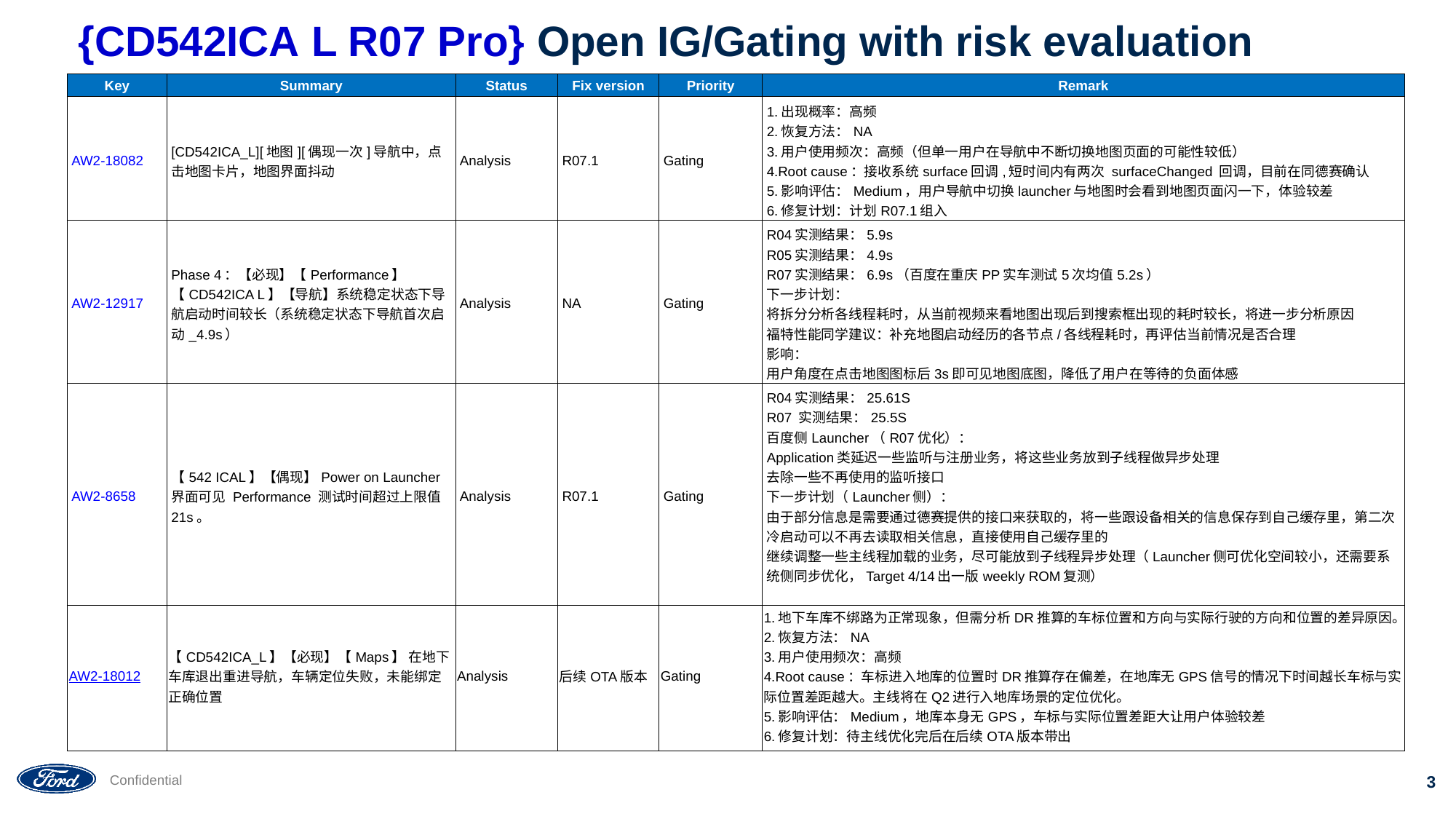

# {CD542ICA L R07 Pro} Open IG/Gating with risk evaluation
| Key | Summary | Status | Fix version | Priority | Remark |
| --- | --- | --- | --- | --- | --- |
| AW2-18082 | [CD542ICA\_L][地图][偶现一次]导航中，点击地图卡片，地图界面抖动 | Analysis | R07.1 | Gating | 1.出现概率：高频 2.恢复方法：NA 3.用户使用频次：高频（但单一用户在导航中不断切换地图页面的可能性较低） 4.Root cause：接收系统surface回调,短时间内有两次 surfaceChanged 回调，目前在同德赛确认 5.影响评估：Medium，用户导航中切换launcher与地图时会看到地图页面闪一下，体验较差 6.修复计划：计划R07.1组入 |
| AW2-12917 | Phase 4：【必现】【Performance】【CD542ICA L】【导航】系统稳定状态下导航启动时间较长（系统稳定状态下导航首次启动\_4.9s） | Analysis | NA | Gating | R04实测结果：5.9s R05实测结果：4.9s R07实测结果：6.9s（百度在重庆PP实车测试5次均值5.2s） 下一步计划： 将拆分分析各线程耗时，从当前视频来看地图出现后到搜索框出现的耗时较长，将进一步分析原因 福特性能同学建议：补充地图启动经历的各节点/各线程耗时，再评估当前情况是否合理 影响： 用户角度在点击地图图标后3s即可见地图底图，降低了用户在等待的负面体感 |
| AW2-8658 | 【542 ICAL】【偶现】Power on Launcher界面可见 Performance 测试时间超过上限值21s。 | Analysis | R07.1 | Gating | R04实测结果：25.61S R07 实测结果：25.5S 百度侧Launcher（R07优化）： Application类延迟一些监听与注册业务，将这些业务放到子线程做异步处理 去除一些不再使用的监听接口 下一步计划（Launcher侧）： 由于部分信息是需要通过德赛提供的接口来获取的，将一些跟设备相关的信息保存到自己缓存里，第二次冷启动可以不再去读取相关信息，直接使用自己缓存里的 继续调整一些主线程加载的业务，尽可能放到子线程异步处理（Launcher侧可优化空间较小，还需要系统侧同步优化，Target 4/14出一版weekly ROM复测） |
| AW2-18012 | 【CD542ICA\_L】【必现】【Maps】 在地下车库退出重进导航，车辆定位失败，未能绑定正确位置 | Analysis | 后续OTA版本 | Gating | 1.地下车库不绑路为正常现象，但需分析DR推算的车标位置和方向与实际行驶的方向和位置的差异原因。 2.恢复方法：NA 3.用户使用频次：高频 4.Root cause：车标进入地库的位置时DR推算存在偏差，在地库无GPS信号的情况下时间越长车标与实际位置差距越大。主线将在Q2进行入地库场景的定位优化。 5.影响评估：Medium，地库本身无GPS，车标与实际位置差距大让用户体验较差 6.修复计划：待主线优化完后在后续OTA版本带出 |